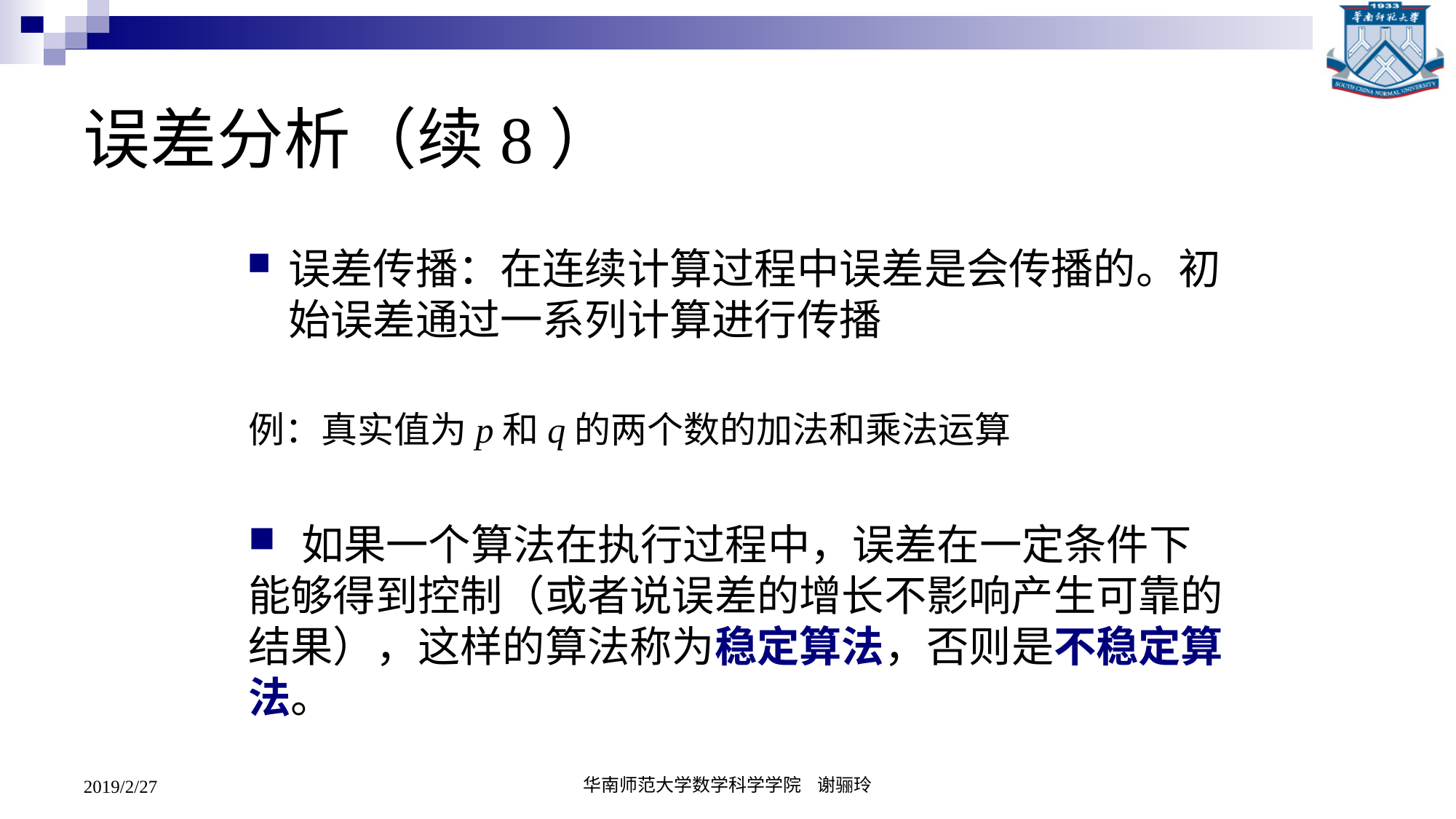

# 误差分析（续8）
误差传播：在连续计算过程中误差是会传播的。初始误差通过一系列计算进行传播
例：真实值为p和q的两个数的加法和乘法运算
  如果一个算法在执行过程中，误差在一定条件下能够得到控制（或者说误差的增长不影响产生可靠的结果），这样的算法称为稳定算法，否则是不稳定算法。
2019/2/27
华南师范大学数学科学学院    谢骊玲